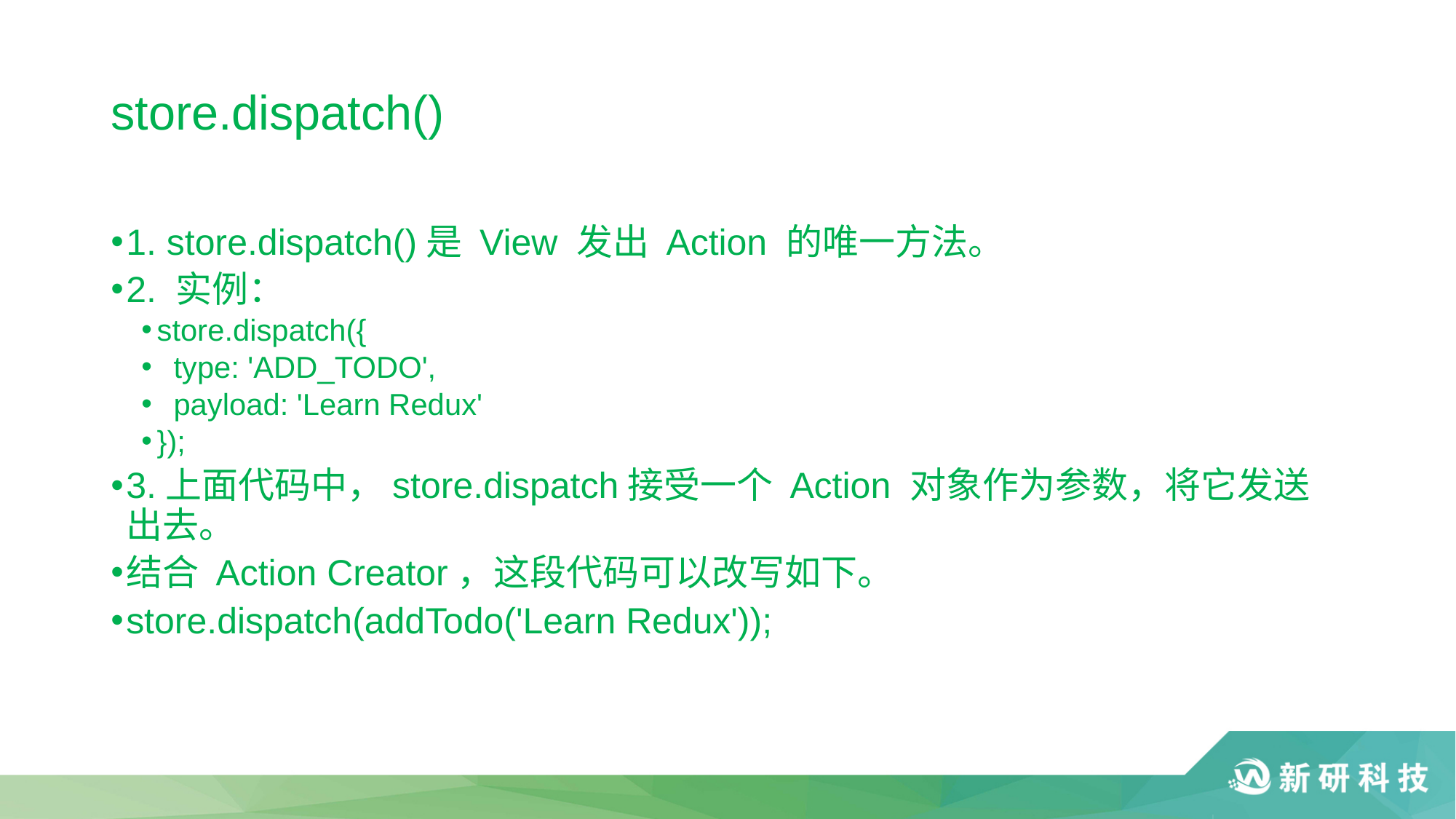

# store.dispatch()
1. store.dispatch()是 View 发出 Action 的唯一方法。
2. 实例：
store.dispatch({
  type: 'ADD_TODO',
  payload: 'Learn Redux'
});
3.上面代码中，store.dispatch接受一个 Action 对象作为参数，将它发送出去。
结合 Action Creator，这段代码可以改写如下。
store.dispatch(addTodo('Learn Redux'));